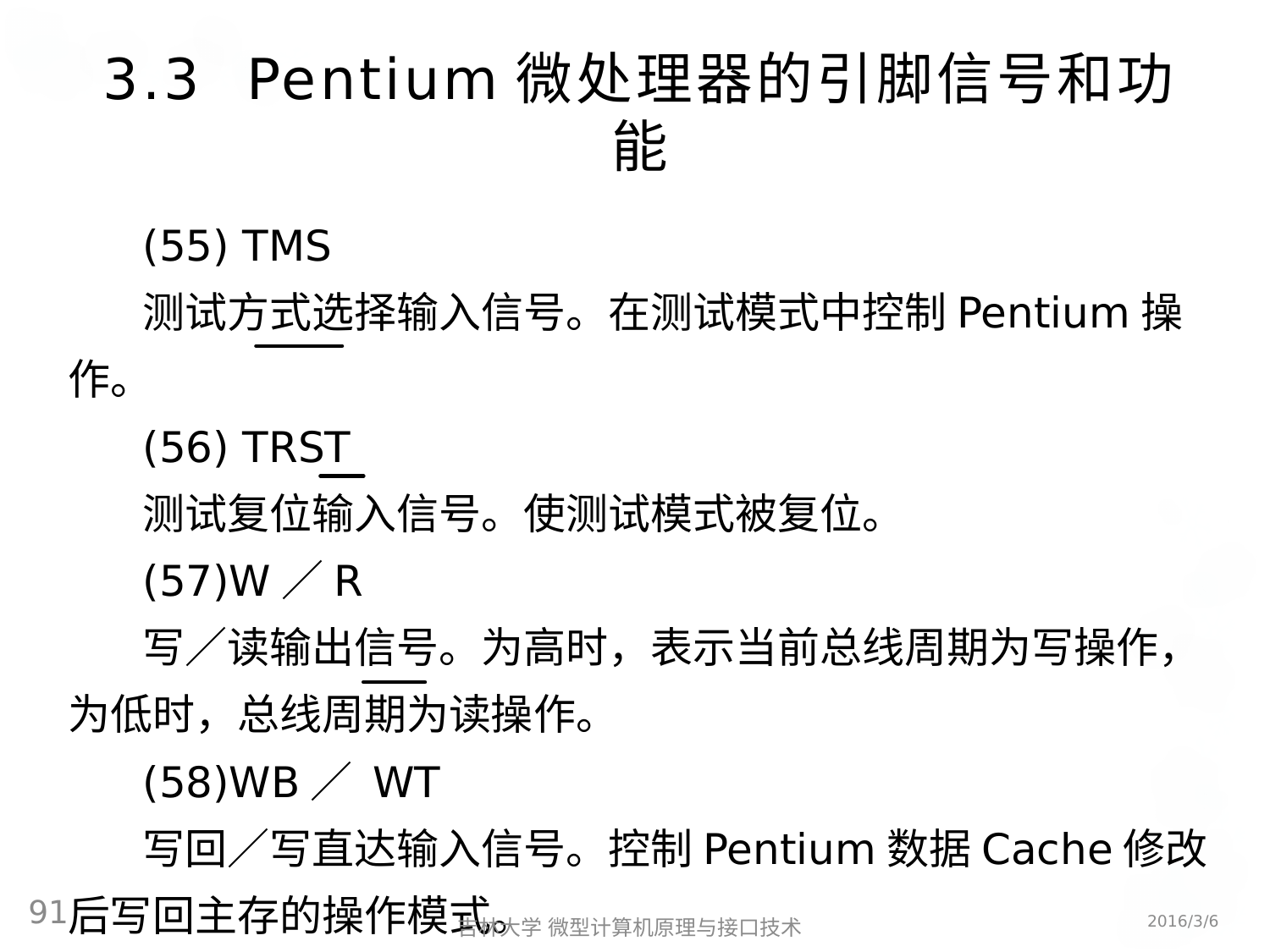

# 3.3  Pentium微处理器的引脚信号和功能
(55) TMS
测试方式选择输入信号。在测试模式中控制Pentium操作。
(56) TRST
测试复位输入信号。使测试模式被复位。
(57)W／R
写／读输出信号。为高时，表示当前总线周期为写操作，为低时，总线周期为读操作。
(58)WB／ WT
写回／写直达输入信号。控制Pentium数据Cache修改后写回主存的操作模式。
91
2016/3/6
吉林大学 微型计算机原理与接口技术